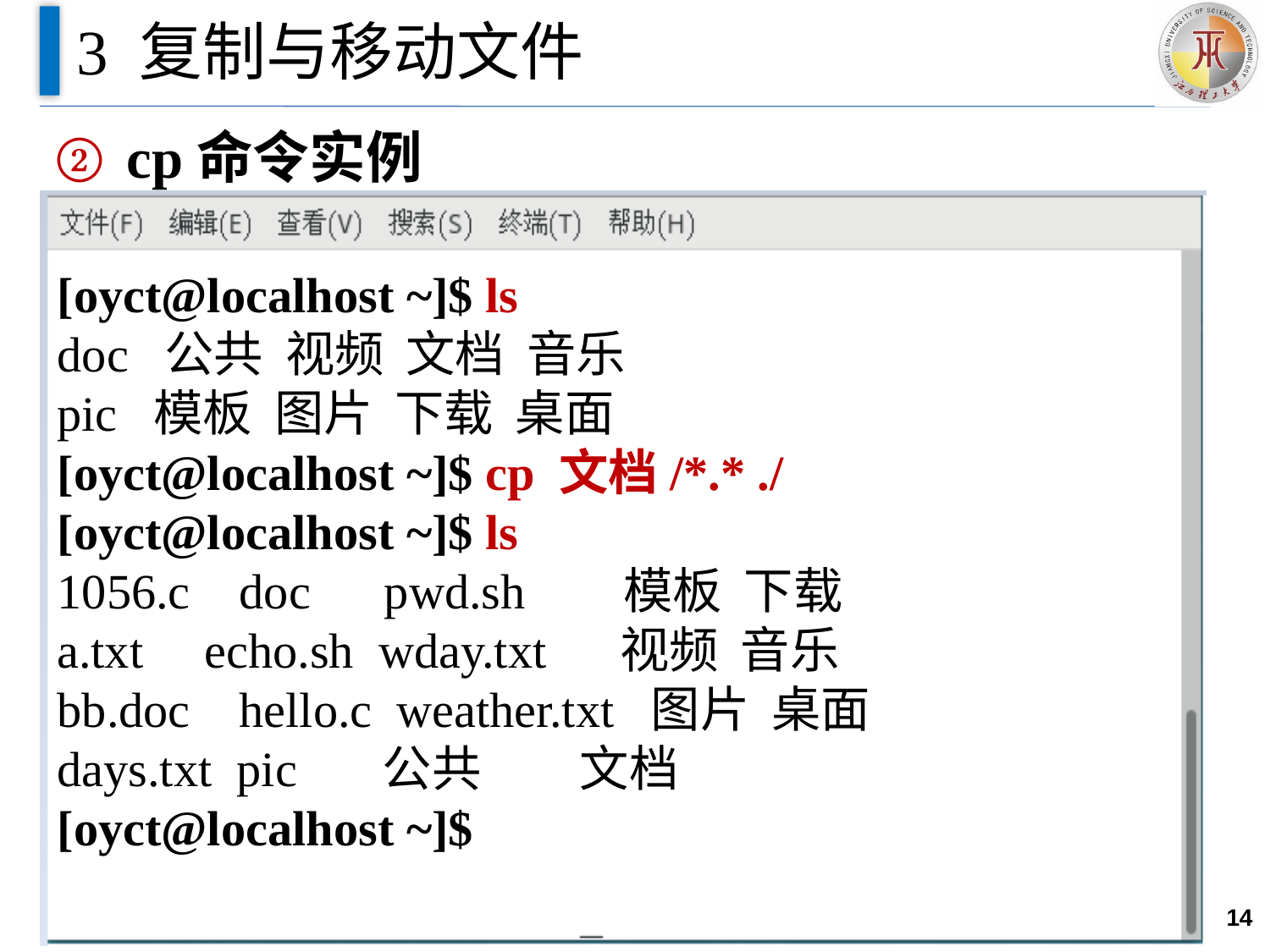

# 3 复制与移动文件
cp命令实例
[oyct@localhost ~]$ ls
doc  公共  视频  文档  音乐
pic  模板  图片  下载  桌面
[oyct@localhost ~]$ cp 文档/*.* ./
[oyct@localhost ~]$ ls
1056.c    doc      pwd.sh       模板  下载
a.txt     echo.sh  wday.txt     视频  音乐
bb.doc    hello.c  weather.txt  图片  桌面
days.txt  pic      公共         文档
[oyct@localhost ~]$
14